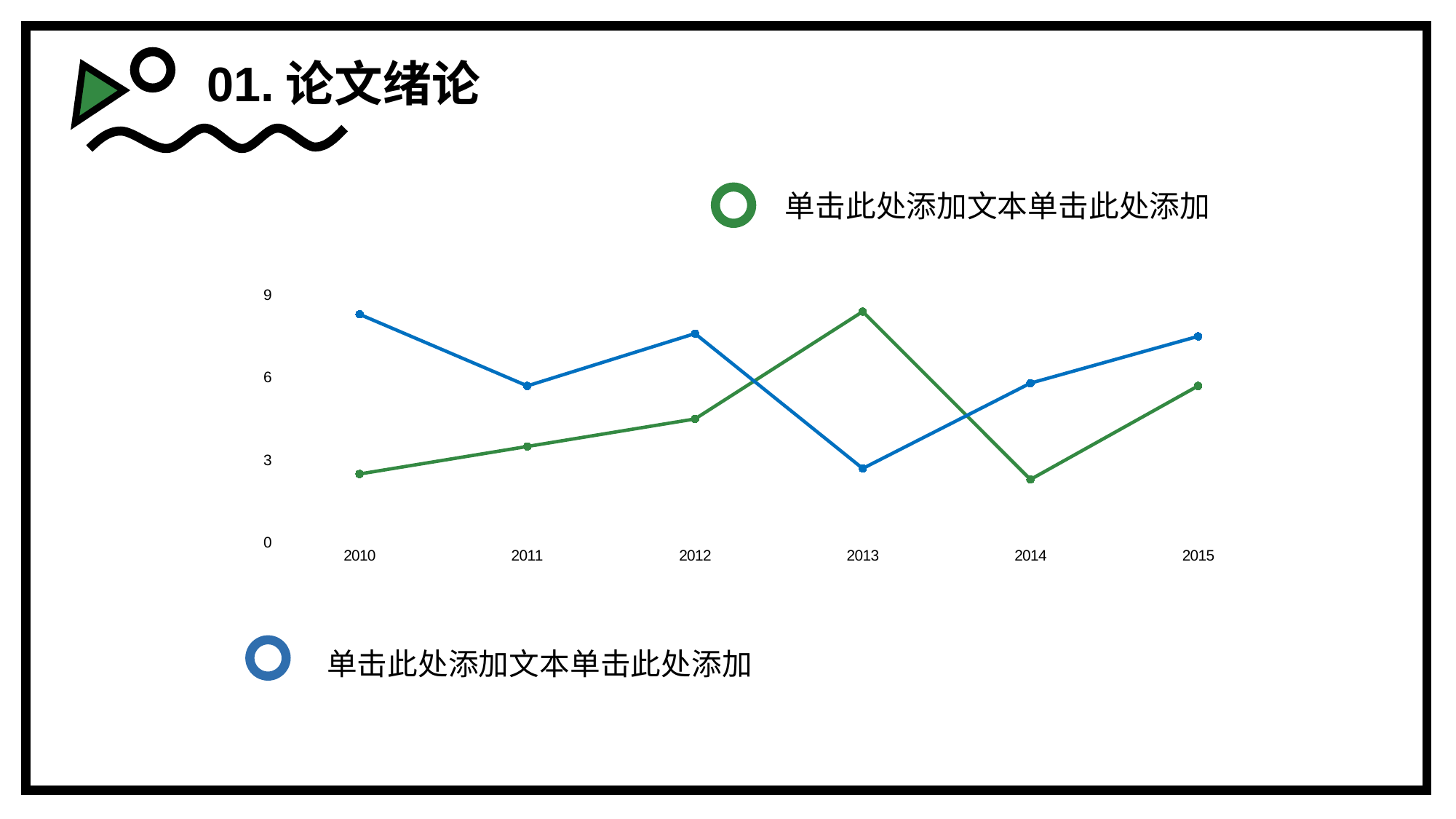

01.论文绪论

单击此处添加文本单击此处添加

### Chart

| Category | 系列 1 | 系列 2 |
|---|---|---|
| 2010 | 2.5 | 8.3 |
| 2011 | 3.5 | 5.7 |
| 2012 | 4.5 | 7.6 |
| 2013 | 8.4 | 2.7 |
| 2014 | 2.3 | 5.8 |
| 2015 | 5.7 | 7.5 |
|  | None | None |
单击此处添加文本单击此处添加